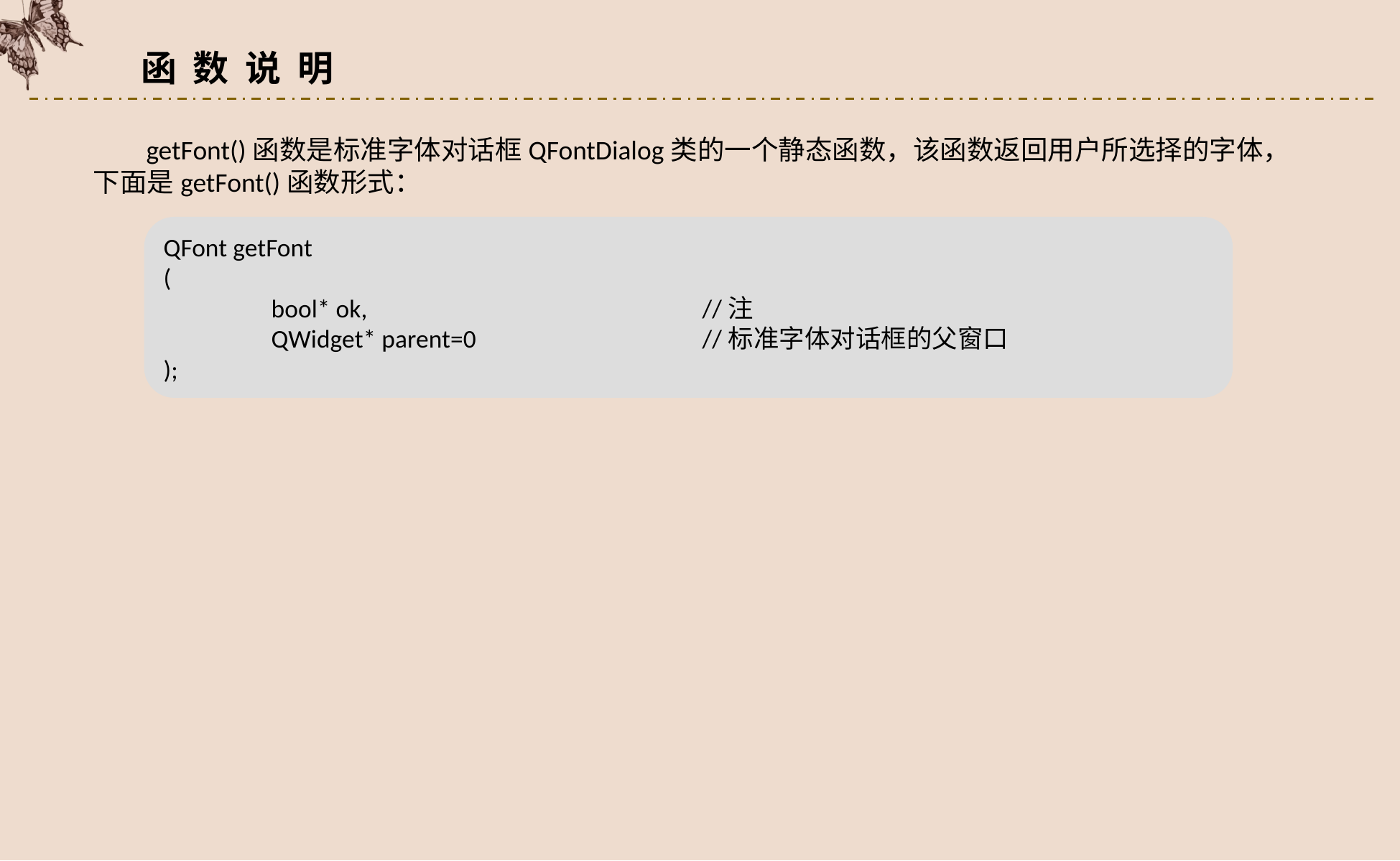

函  数  说  明
getFont()函数是标准字体对话框QFontDialog类的一个静态函数，该函数返回用户所选择的字体，下面是getFont()函数形式：
QFont getFont
(
	bool* ok,            			//注
	QWidget* parent=0    		//标准字体对话框的父窗口
);